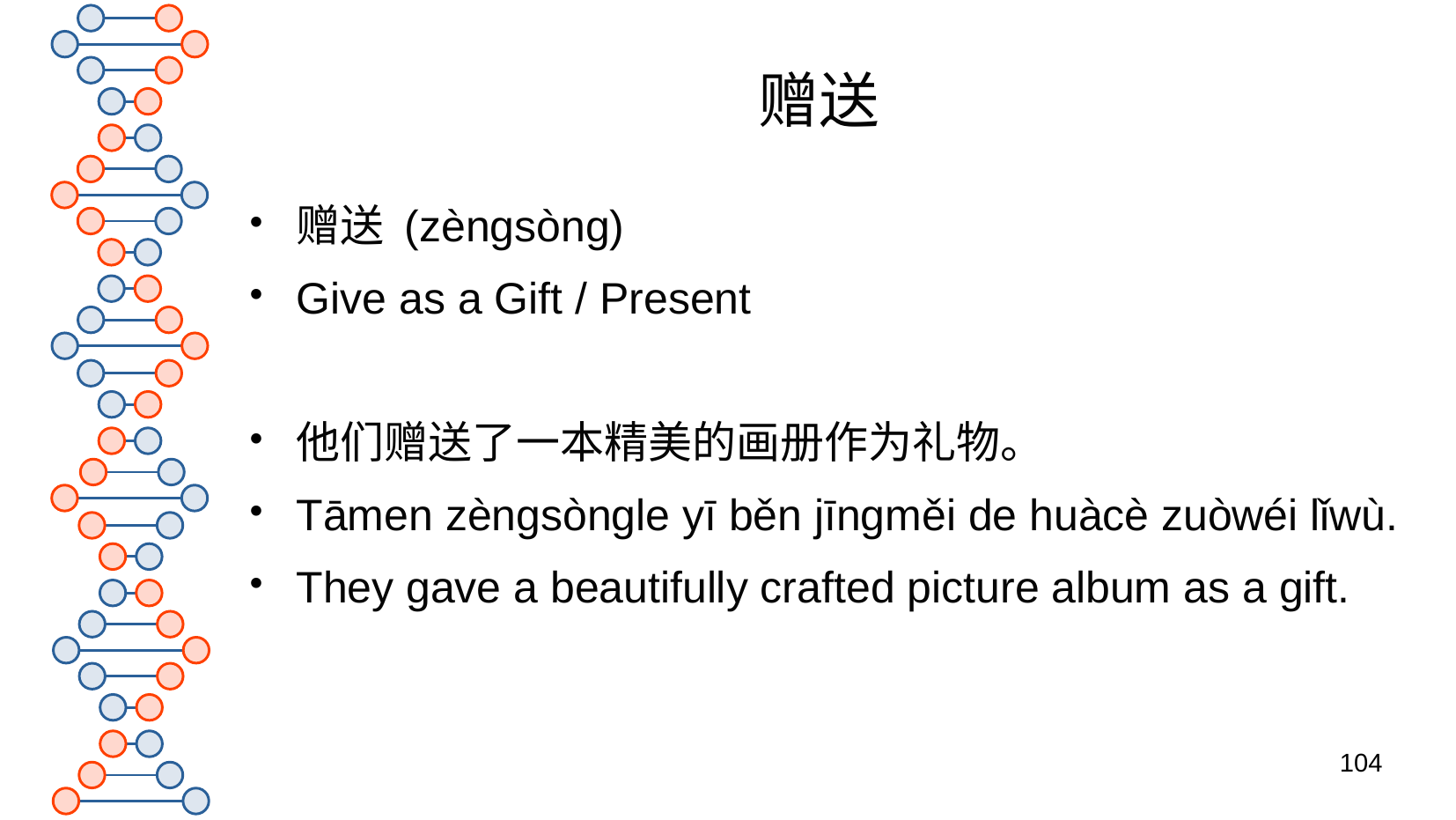

# 赠送
赠送 (zèngsòng)
Give as a Gift / Present

他们赠送了一本精美的画册作为礼物。
Tāmen zèngsòngle yī běn jīngměi de huàcè zuòwéi lǐwù.
They gave a beautifully crafted picture album as a gift.
104